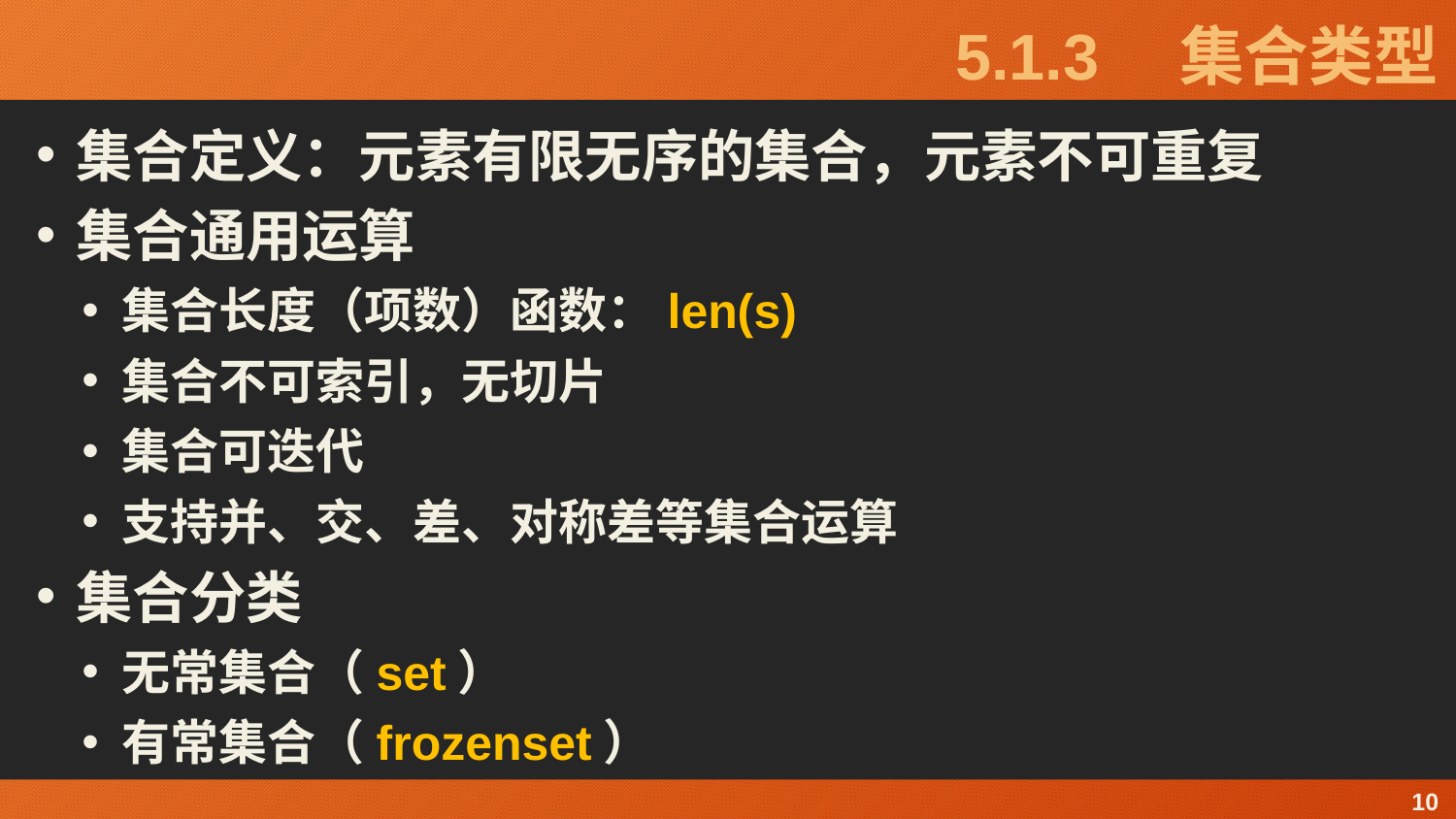

# 5.1.3　集合类型
集合定义：元素有限无序的集合，元素不可重复
集合通用运算
集合长度（项数）函数：len(s)
集合不可索引，无切片
集合可迭代
支持并、交、差、对称差等集合运算
集合分类
无常集合（set）
有常集合（frozenset）
10